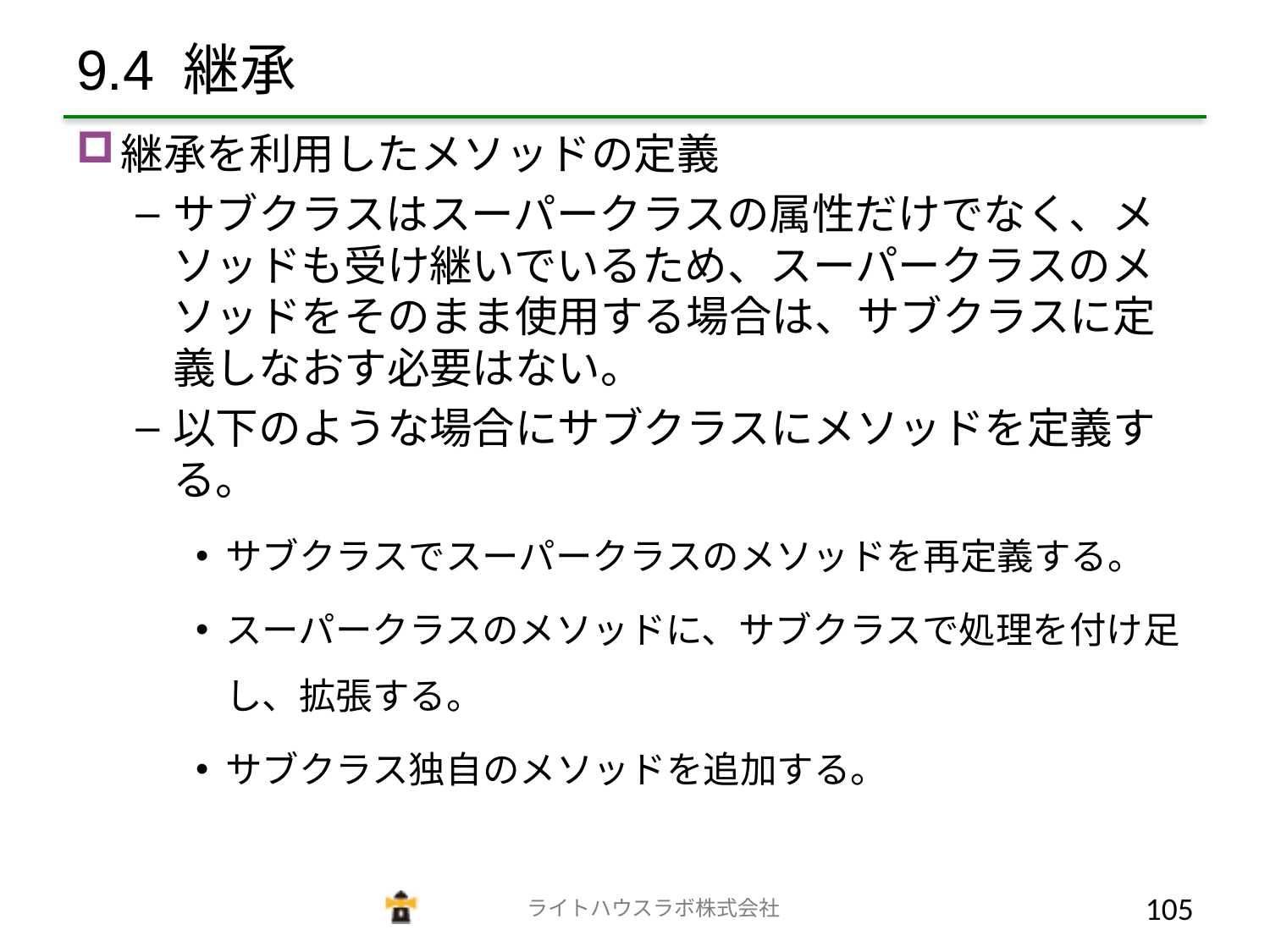

# 9.4 継承
継承を利用したメソッドの定義
サブクラスはスーパークラスの属性だけでなく、メソッドも受け継いでいるため、スーパークラスのメソッドをそのまま使用する場合は、サブクラスに定義しなおす必要はない。
以下のような場合にサブクラスにメソッドを定義する。
サブクラスでスーパークラスのメソッドを再定義する。
スーパークラスのメソッドに、サブクラスで処理を付け足し、拡張する。
サブクラス独自のメソッドを追加する。
　　　　　　　　　　　　　ライトハウスラボ株式会社
105